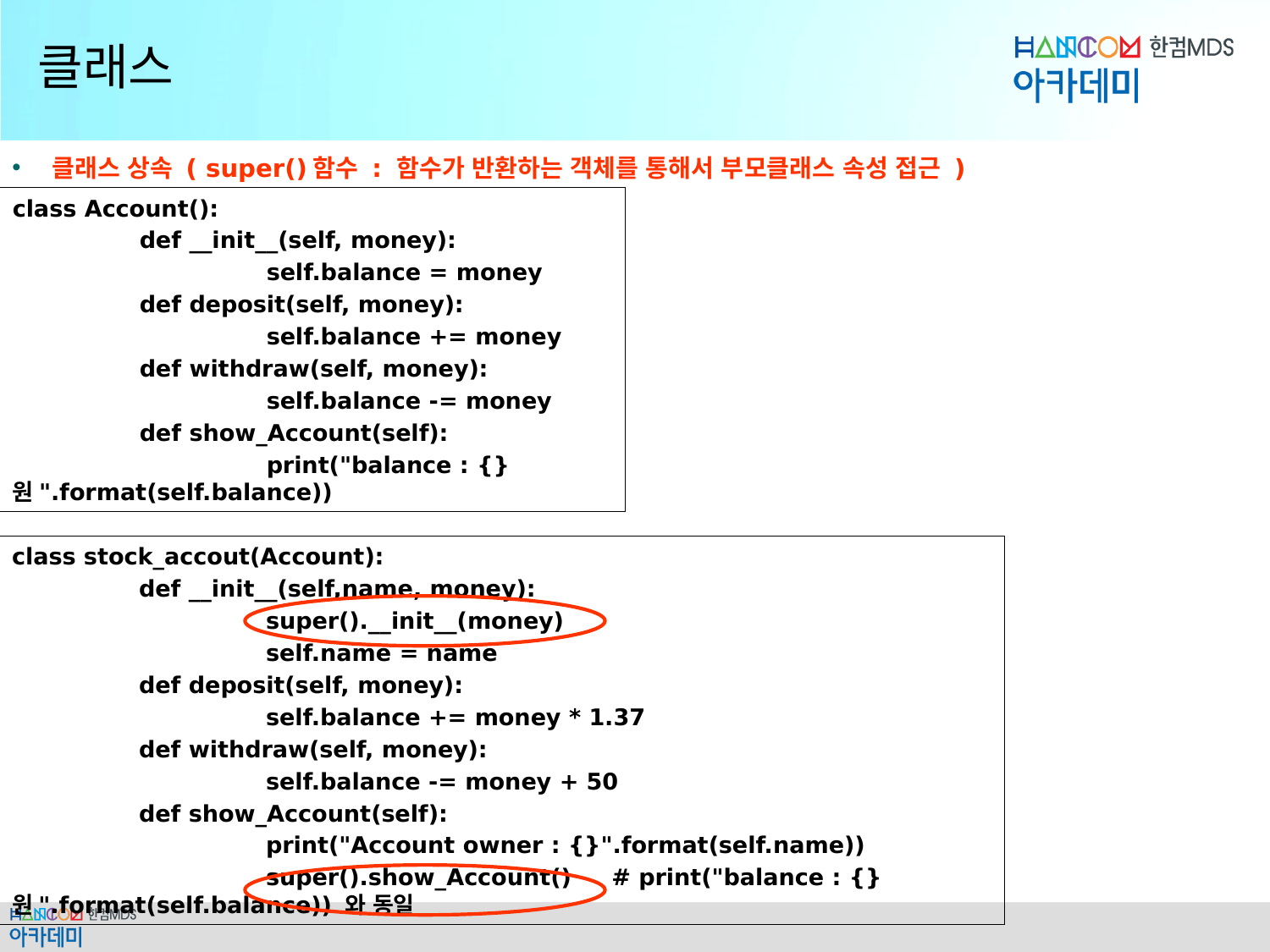

# 클래스
클래스 상속 ( super()함수 : 함수가 반환하는 객체를 통해서 부모클래스 속성 접근 )
class Account():
	def __init__(self, money):
		self.balance = money
	def deposit(self, money):
		self.balance += money
	def withdraw(self, money):
		self.balance -= money
	def show_Account(self):
		print("balance : {} 원".format(self.balance))
class stock_accout(Account):
	def __init__(self,name, money):
		super().__init__(money)
		self.name = name
	def deposit(self, money):
		self.balance += money * 1.37
	def withdraw(self, money):
		self.balance -= money + 50
	def show_Account(self):
		print("Account owner : {}".format(self.name))
		super().show_Account()     # print("balance : {} 원".format(self.balance)) 와 동일